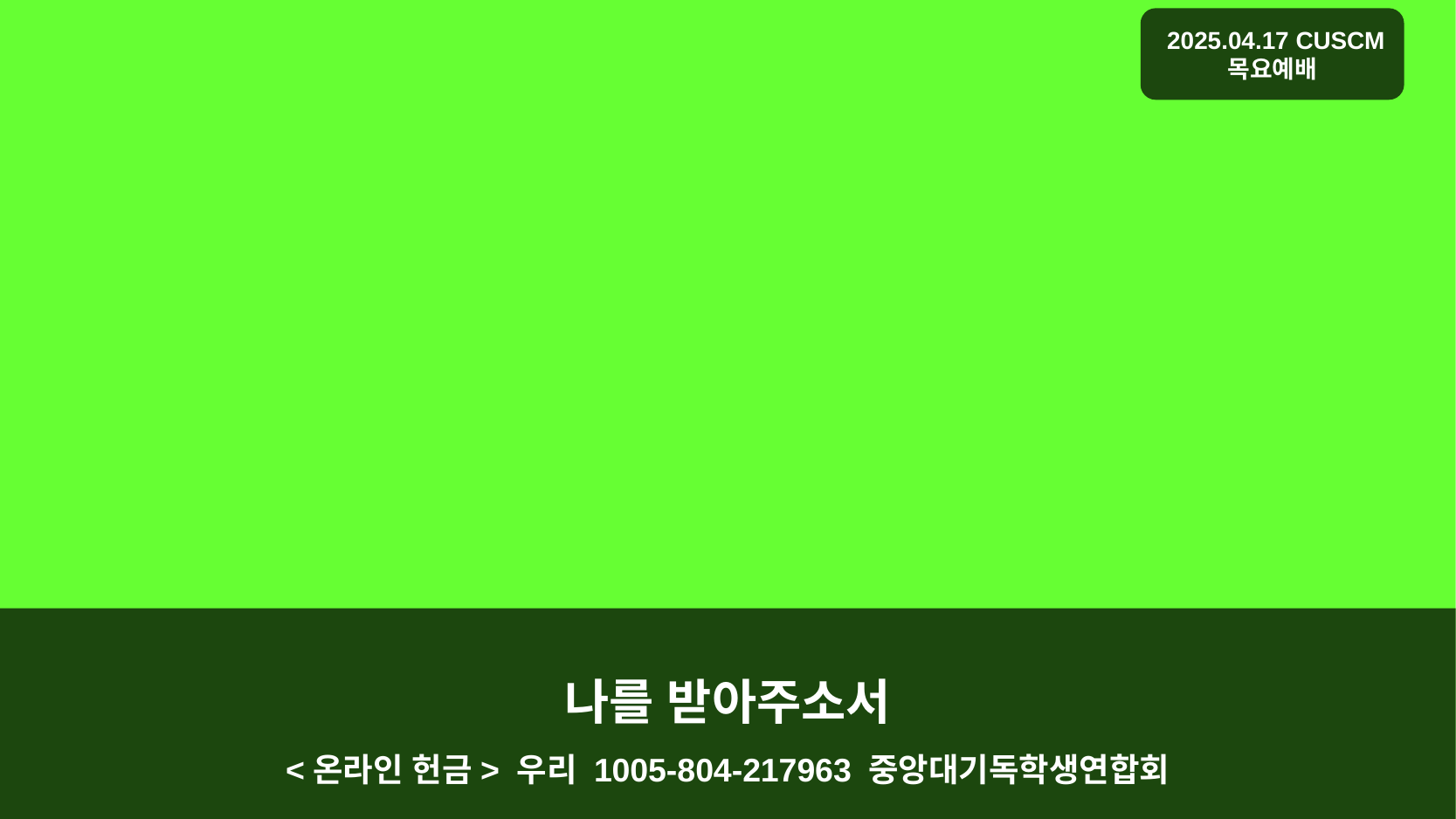

# 나를 받아주소서 <온라인 헌금> 우리 1005-804-217963 중앙대기독학생연합회